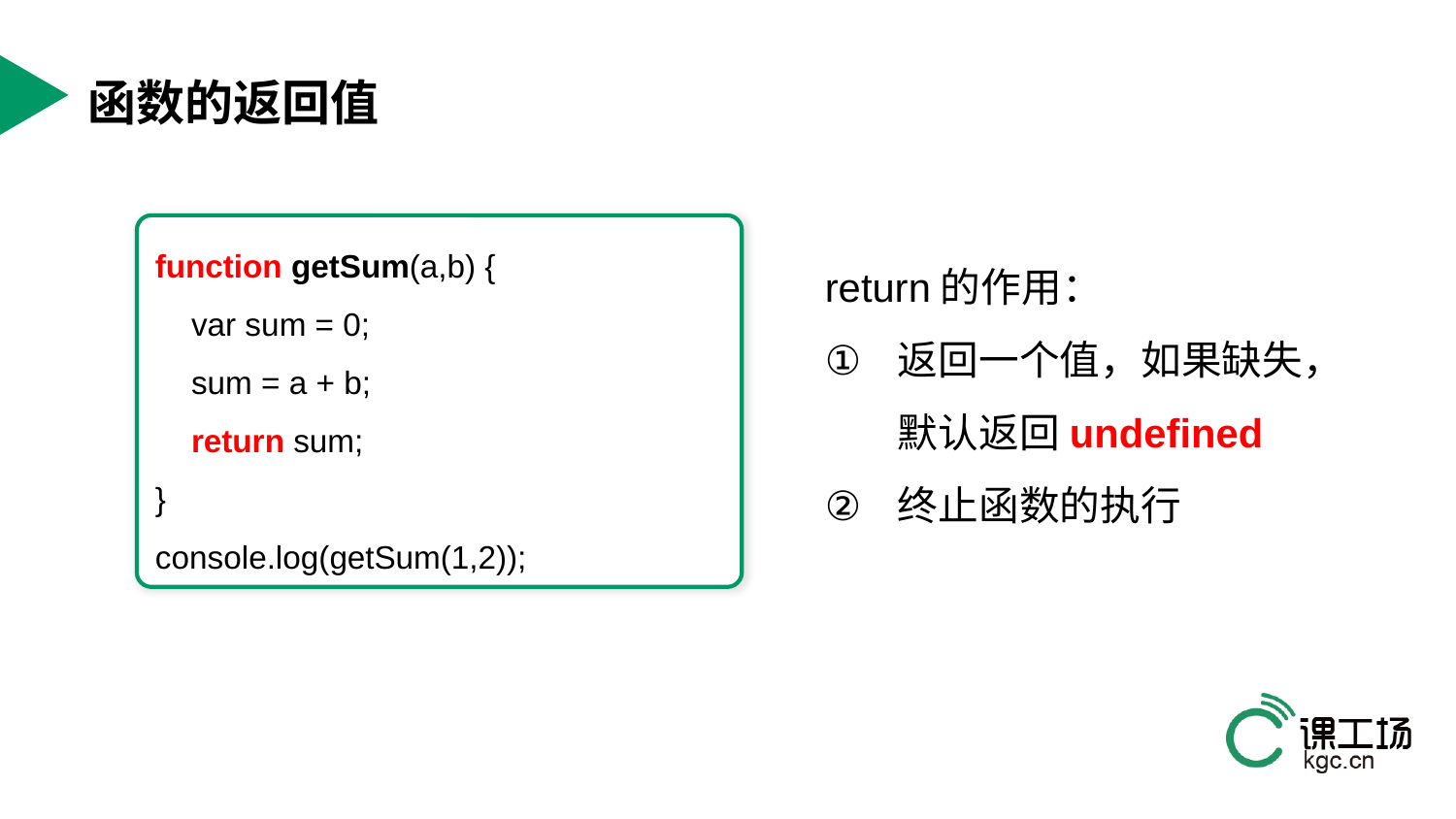

# 函数的返回值
function getSum(a,b) {
    var sum = 0;
    sum = a + b;
    return sum;
}
console.log(getSum(1,2));
return的作用：
返回一个值，如果缺失，默认返回undefined
终止函数的执行